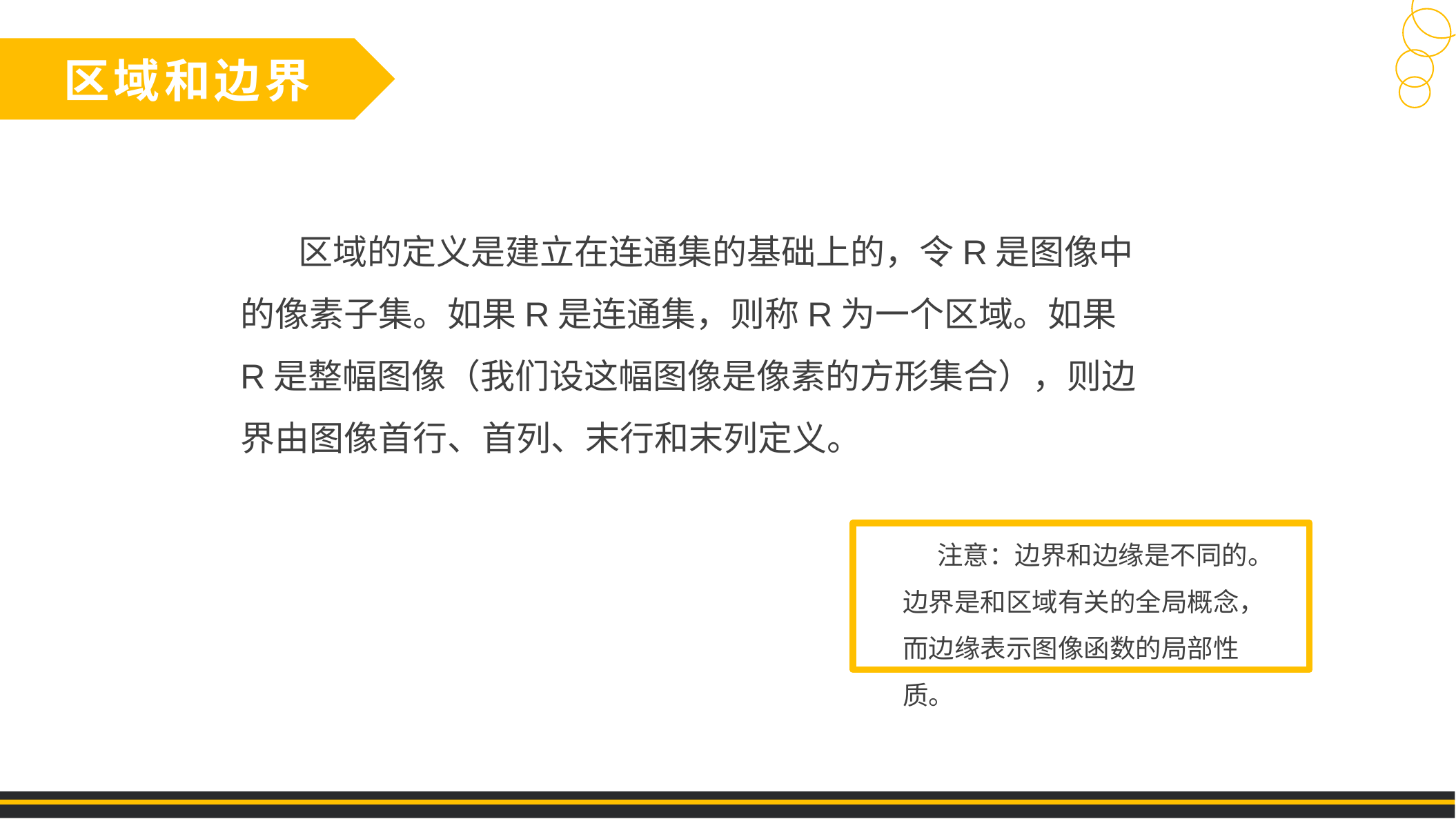

区域和边界

  区域的定义是建立在连通集的基础上的，令R是图像中的像素子集。如果R是连通集，则称R为一个区域。如果R是整幅图像（我们设这幅图像是像素的方形集合），则边界由图像首行、首列、末行和末列定义。
注意：边界和边缘是不同的。边界是和区域有关的全局概念，而边缘表示图像函数的局部性质。